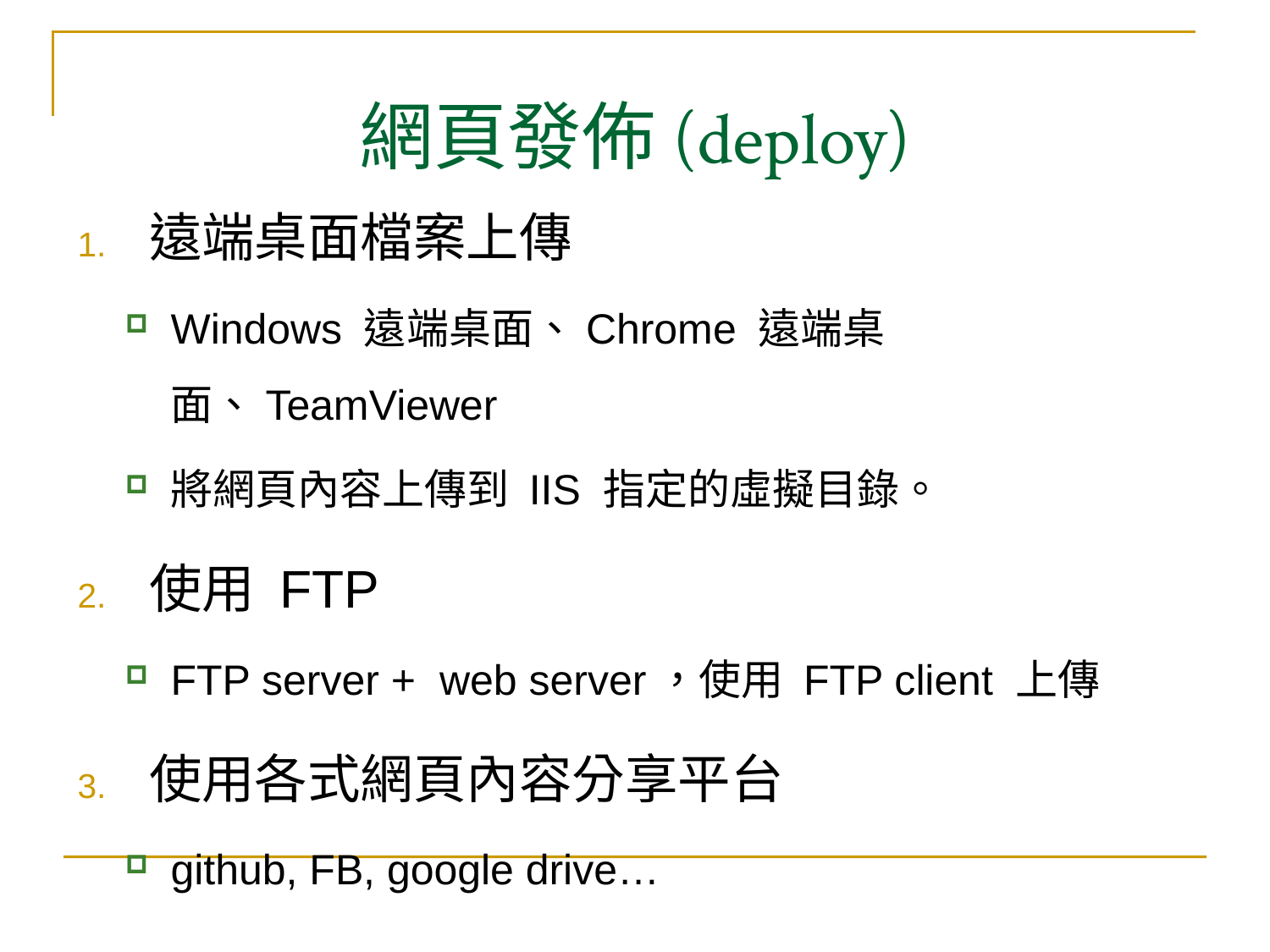

# 網頁發佈(deploy)
遠端桌面檔案上傳
Windows 遠端桌面、Chrome 遠端桌面、TeamViewer
將網頁內容上傳到 IIS 指定的虛擬目錄。
使用 FTP
FTP server +  web server，使用 FTP client 上傳
使用各式網頁內容分享平台
github, FB, google drive…